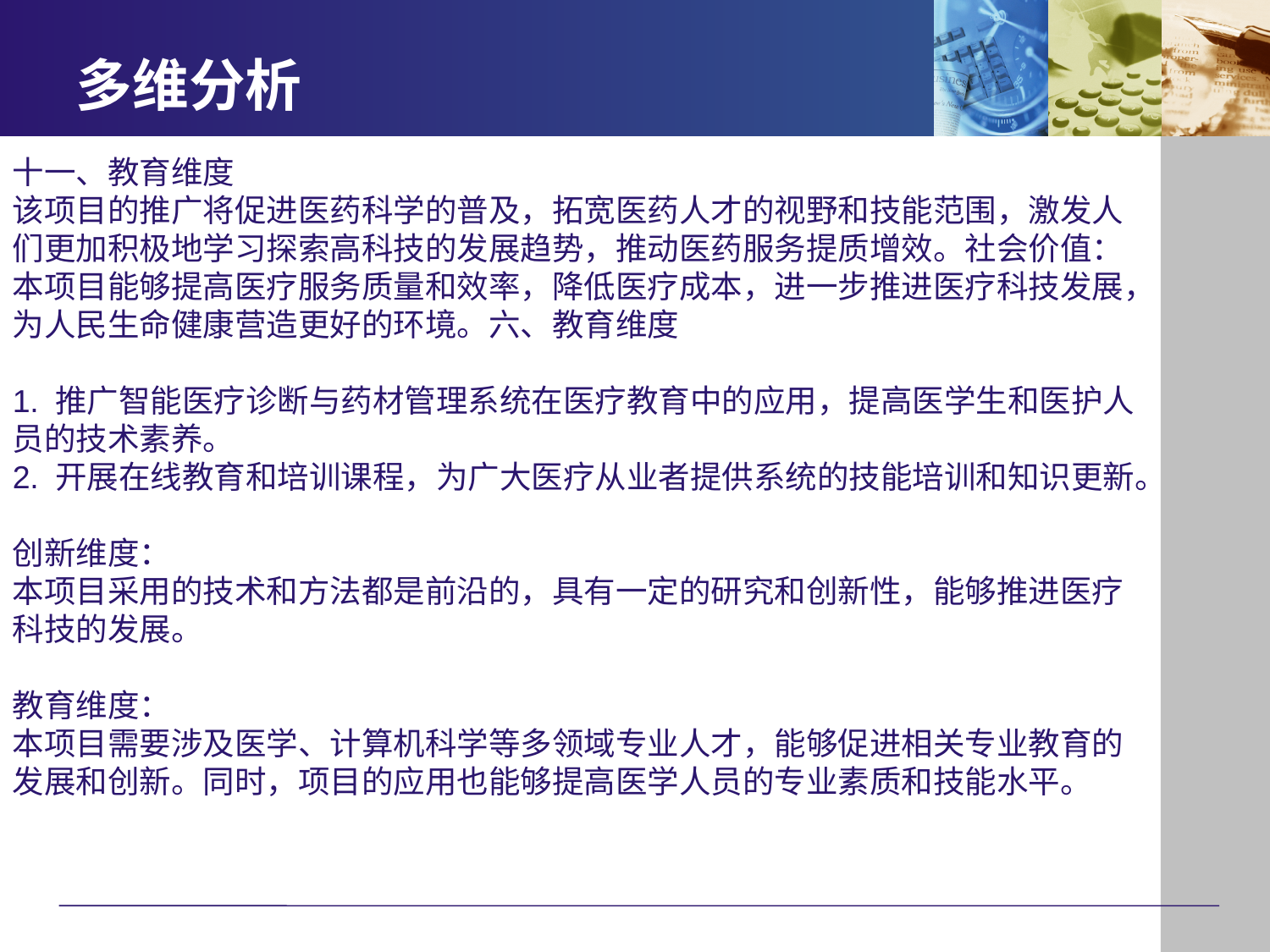

# 多维分析
十一、教育维度
该项目的推广将促进医药科学的普及，拓宽医药人才的视野和技能范围，激发人们更加积极地学习探索高科技的发展趋势，推动医药服务提质增效。社会价值：
本项目能够提高医疗服务质量和效率，降低医疗成本，进一步推进医疗科技发展，为人民生命健康营造更好的环境。六、教育维度

1. 推广智能医疗诊断与药材管理系统在医疗教育中的应用，提高医学生和医护人员的技术素养。
2. 开展在线教育和培训课程，为广大医疗从业者提供系统的技能培训和知识更新。

创新维度：
本项目采用的技术和方法都是前沿的，具有一定的研究和创新性，能够推进医疗科技的发展。

教育维度：
本项目需要涉及医学、计算机科学等多领域专业人才，能够促进相关专业教育的发展和创新。同时，项目的应用也能够提高医学人员的专业素质和技能水平。